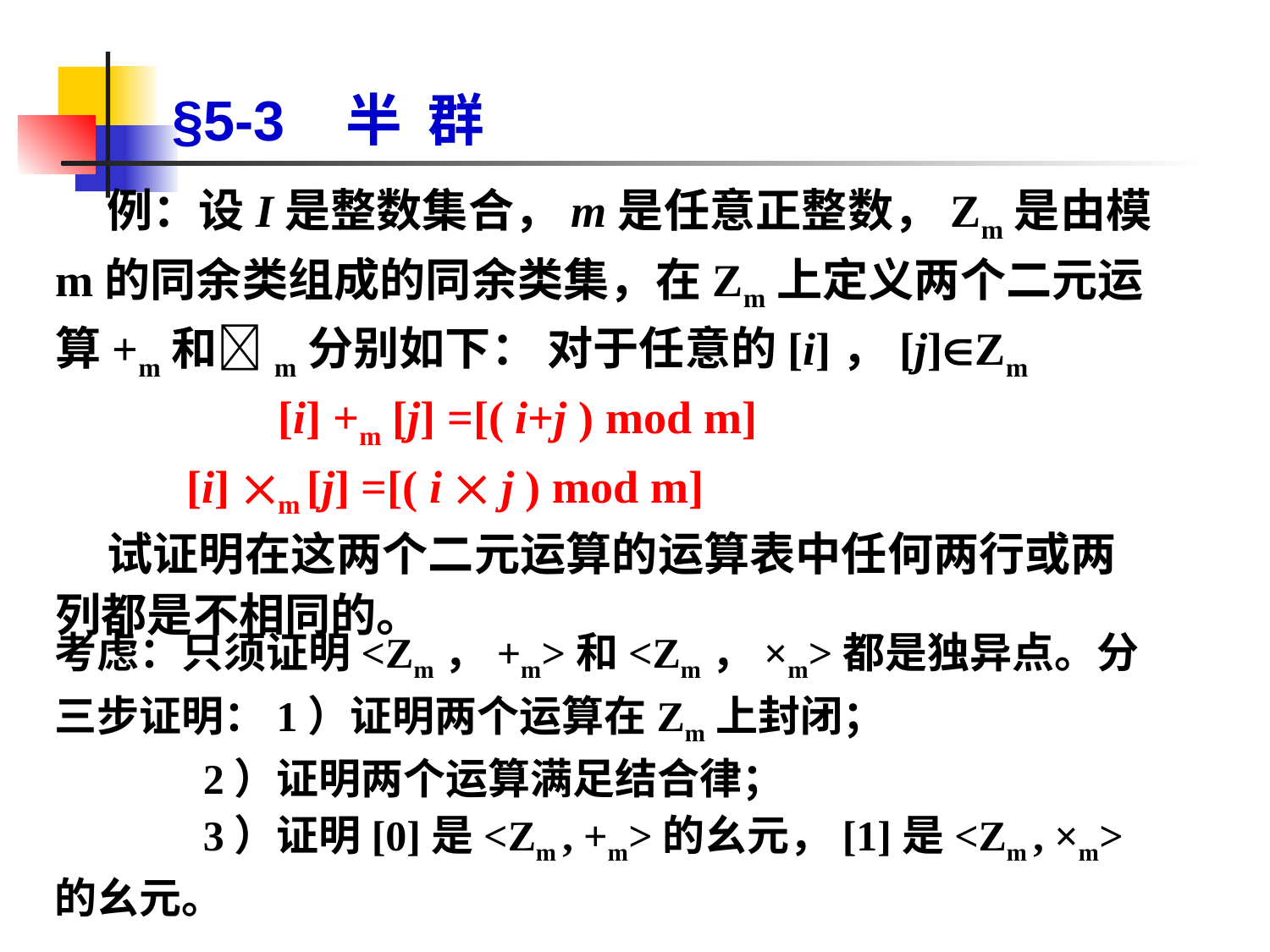

# §5-3   半  群
例：设I是整数集合，m是任意正整数，Zm是由模m的同余类组成的同余类集，在Zm上定义两个二元运算+m和×m分别如下： 对于任意的[i]，[j]∈Zm
               [i] +m [j] =[( i+j ) mod m]
       [i] ×m [j] =[( i × j ) mod m]
试证明在这两个二元运算的运算表中任何两行或两列都是不相同的。
考虑：只须证明<Zm，+m>和<Zm，×m>都是独异点。分三步证明：1）证明两个运算在Zm上封闭；
              2）证明两个运算满足结合律；
              3）证明[0]是<Zm , +m>的幺元，[1]是<Zm , ×m>的幺元。
14